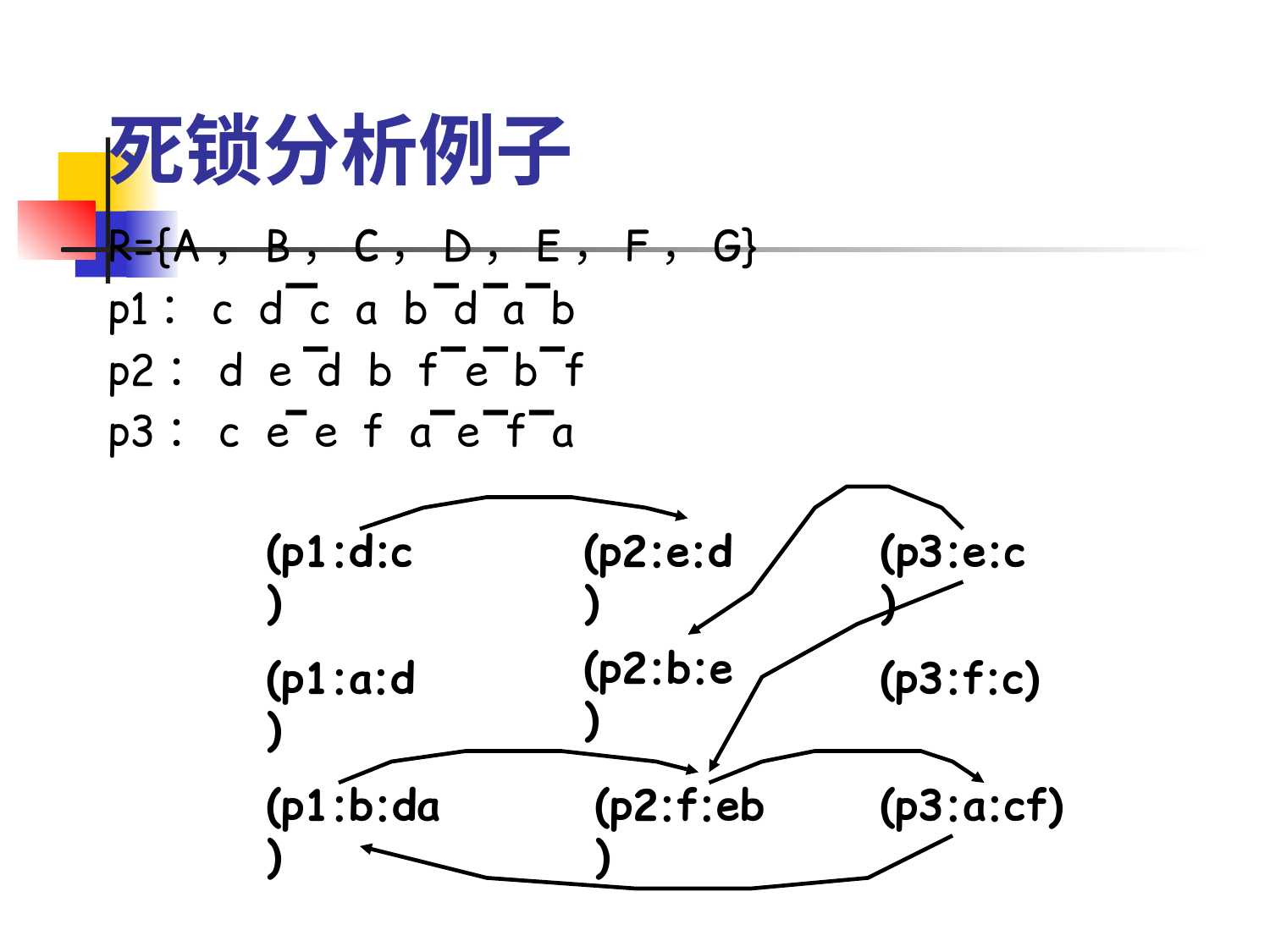

# 死锁分析例子
R={A，B，C，D，E，F，G}
p1：c  d  c  a  b  d  a  b
p2：d  e  d  b  f  e  b  f
p3：c  e  e  f  a  e  f  a

(p1:d:c)
(p2:e:d)
(p3:e:c)
(p2:b:e)
(p1:a:d)
(p3:f:c)
(p1:b:da)
(p2:f:eb)
(p3:a:cf)